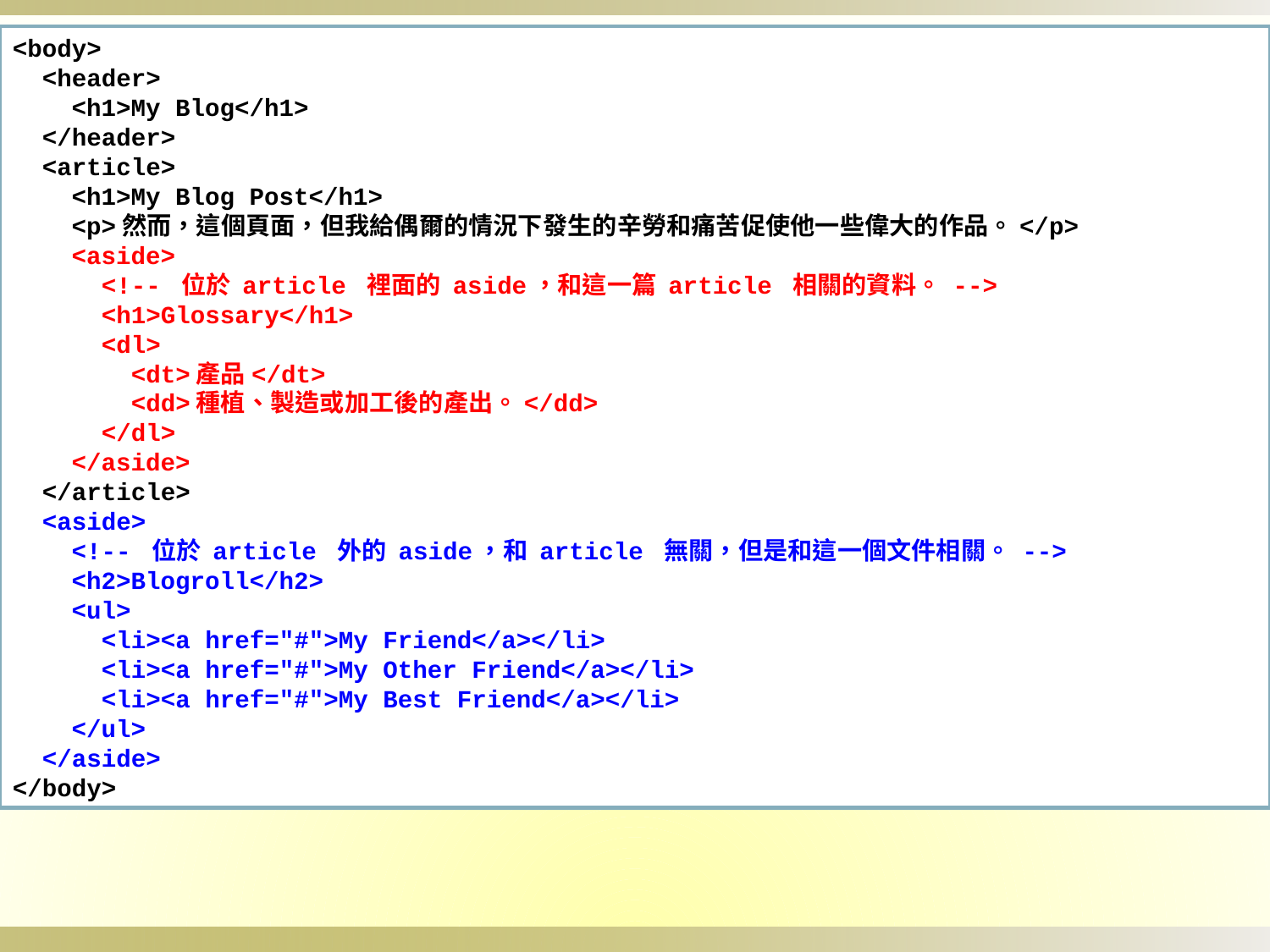

<body>
  <header>
    <h1>My Blog</h1>
  </header>
  <article>
    <h1>My Blog Post</h1>
    <p>然而，這個頁面，但我給偶爾的情況下發生的辛勞和痛苦促使他一些偉大的作品。</p>
    <aside>
      <!-- 位於 article 裡面的 aside，和這一篇 article 相關的資料。 -->
      <h1>Glossary</h1>
      <dl>
        <dt>產品</dt>
        <dd>種植、製造或加工後的產出。</dd>
      </dl>
    </aside>
  </article>
  <aside>
    <!-- 位於 article 外的 aside，和 article 無關，但是和這一個文件相關。 -->
    <h2>Blogroll</h2>
    <ul>
      <li><a href="#">My Friend</a></li>
      <li><a href="#">My Other Friend</a></li>
      <li><a href="#">My Best Friend</a></li>
    </ul>
  </aside>
</body>